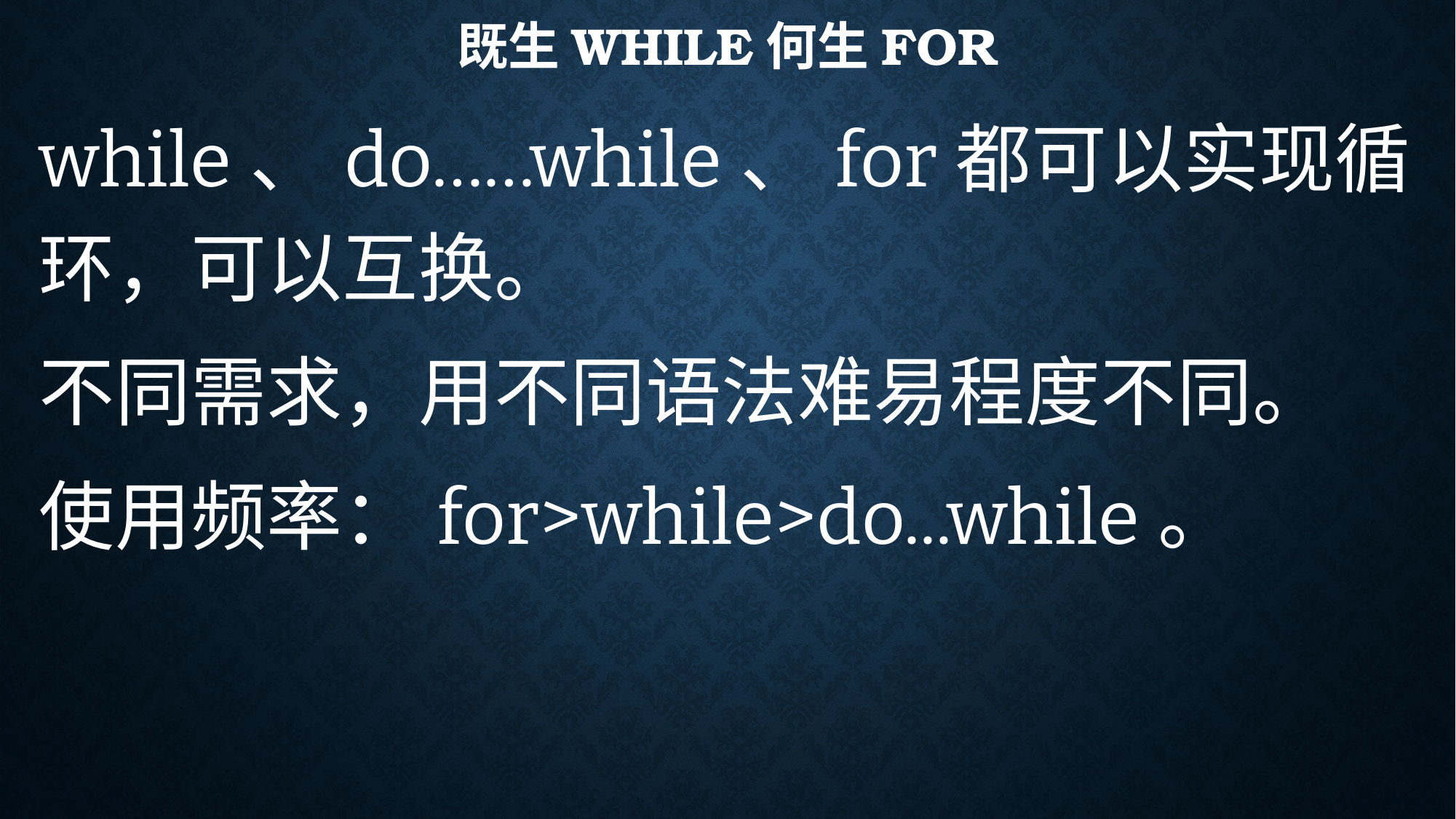

# 既生while何生for
while、do……while、for都可以实现循环，可以互换。
不同需求，用不同语法难易程度不同。
使用频率：for>while>do...while。